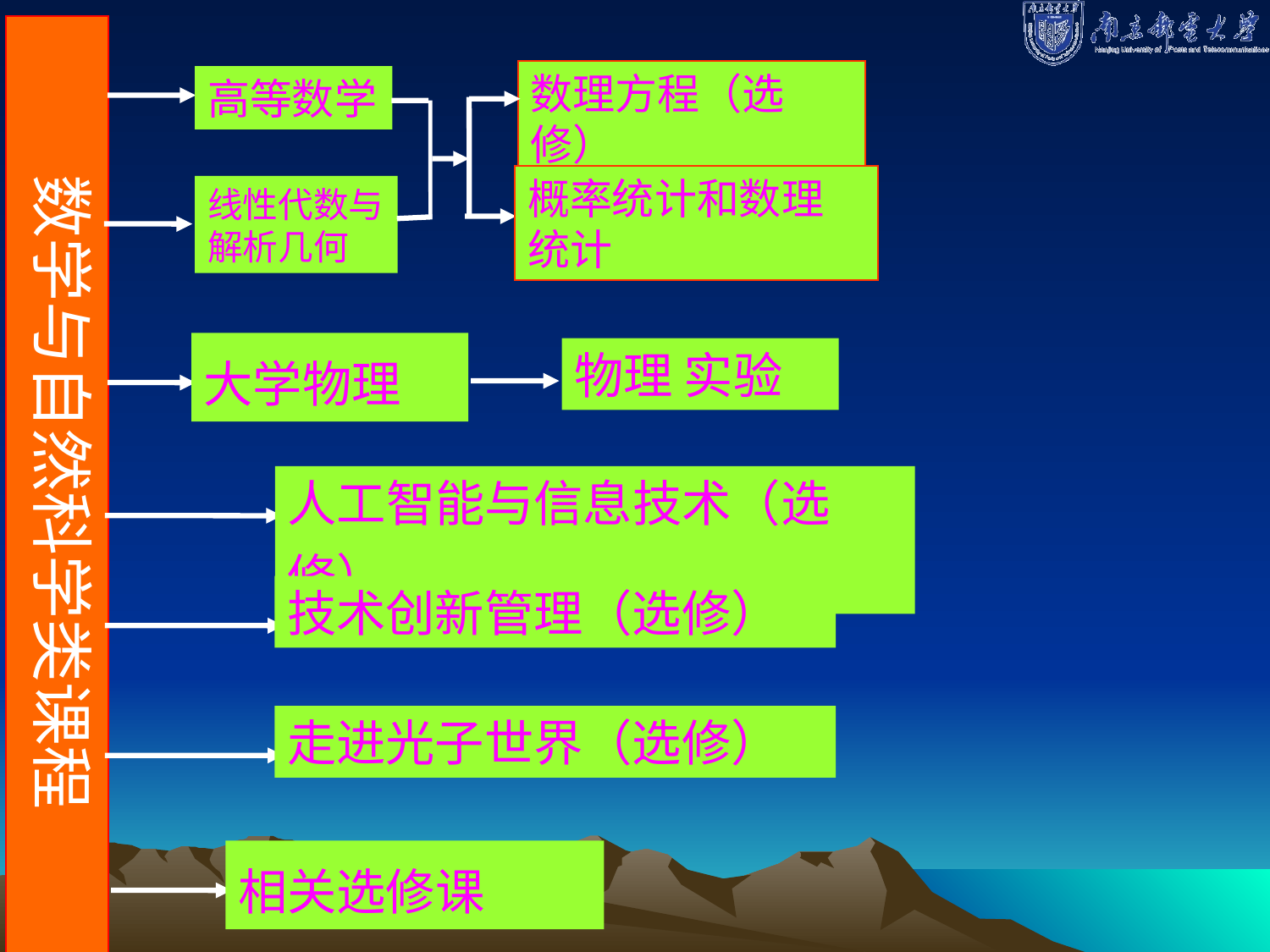

数学与自然科学类课程
数理方程（选修）
高等数学

概率统计和数理统计
线性代数与解析几何

大学物理

物理 实验

人工智能与信息技术（选修）

技术创新管理（选修）

走进光子世界（选修）

相关选修课

23